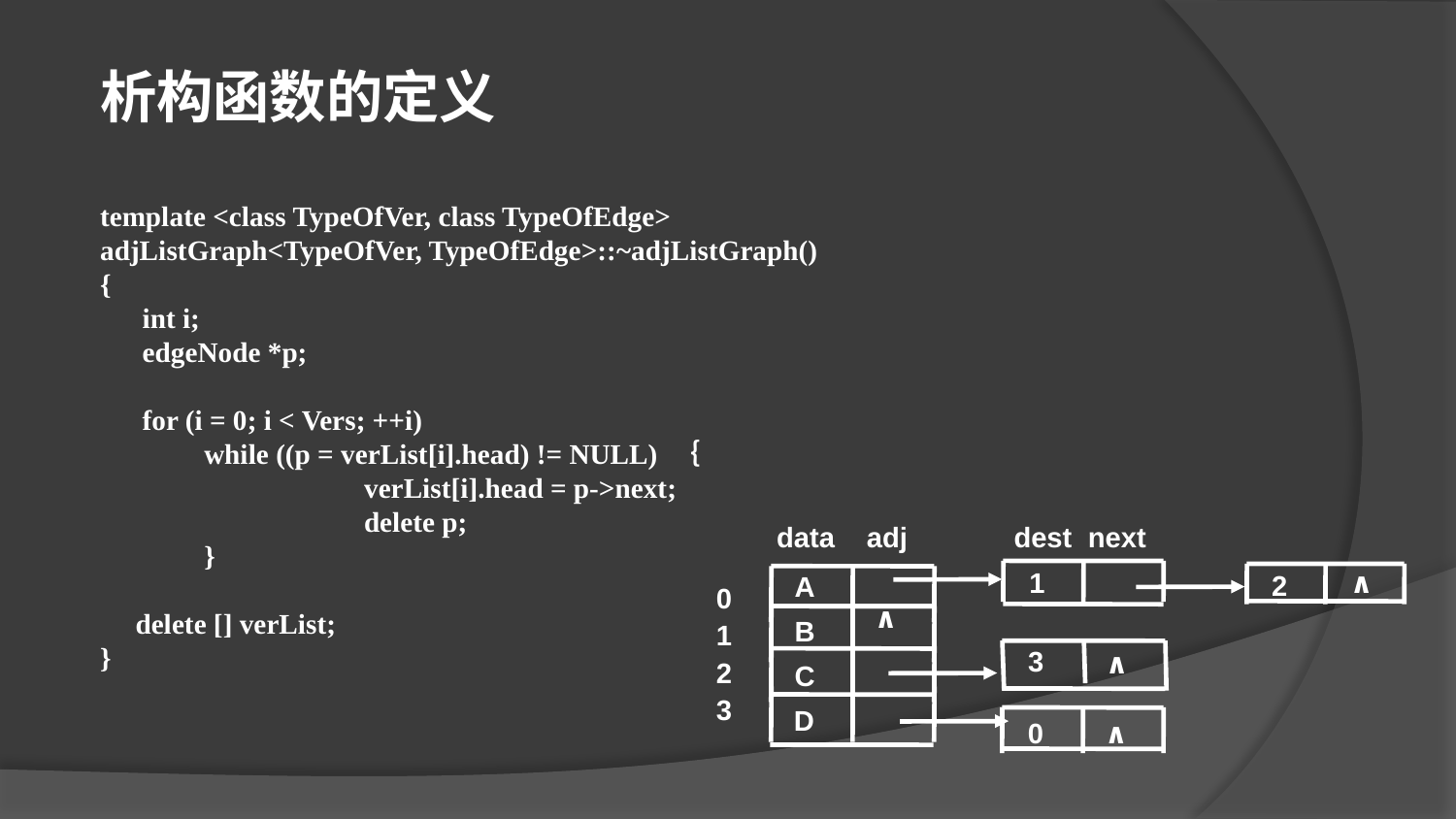

析构函数的定义
template <class TypeOfVer, class TypeOfEdge>
adjListGraph<TypeOfVer, TypeOfEdge>::~adjListGraph()
{
      int i;
      edgeNode *p;

      for (i = 0; i < Vers; ++i)
	 while ((p = verList[i].head) != NULL) ｛
		   verList[i].head = p->next;
		   delete p;
	 }

     delete [] verList;
}
    data    adj
 dest  next
1
A

0
1
2
3

∧

B
3
∧

C

D

∧
2

0
∧